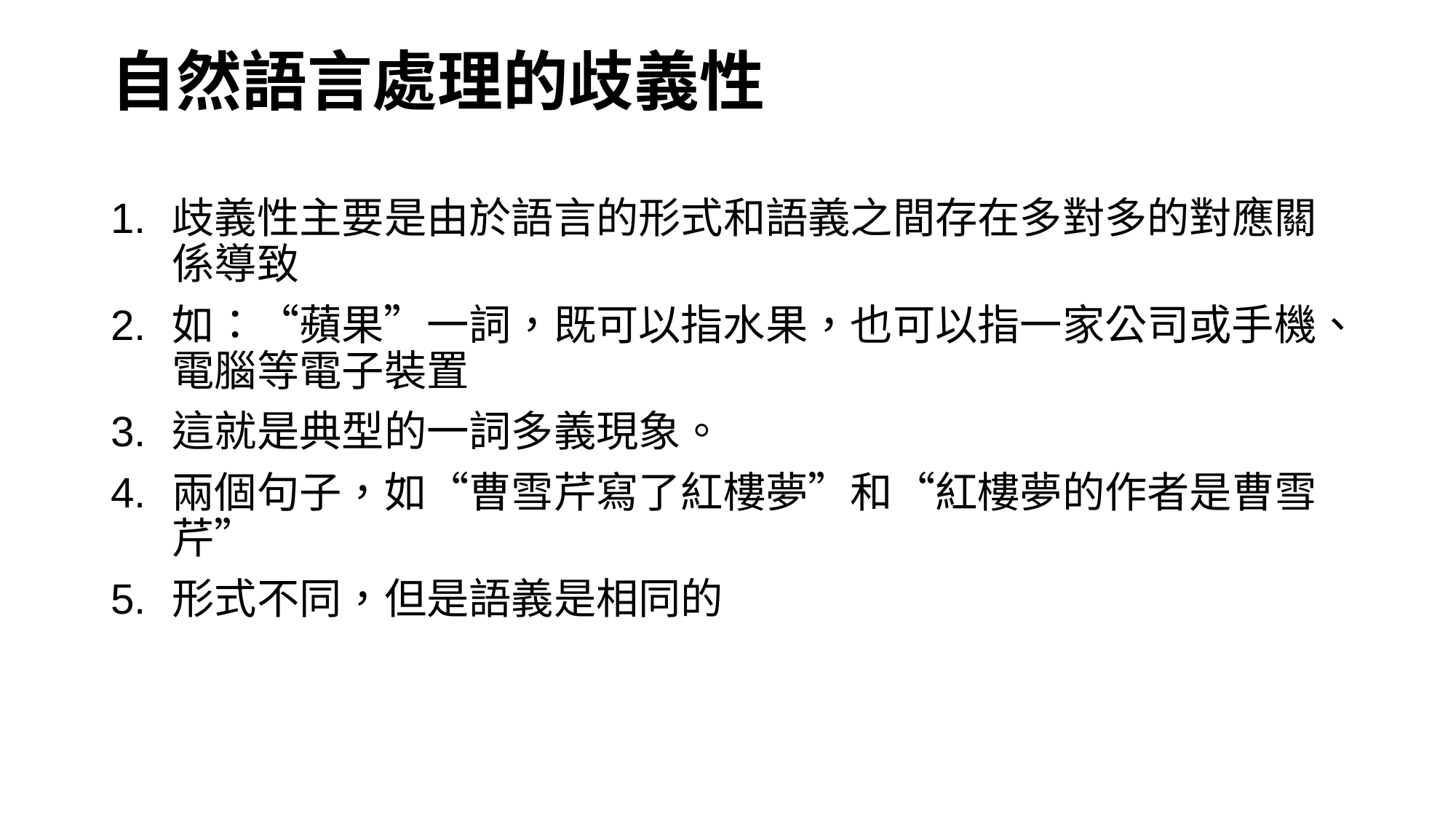

# 自然語言處理的歧義性
歧義性主要是由於語言的形式和語義之間存在多對多的對應關係導致
如：“蘋果”一詞，既可以指水果，也可以指一家公司或手機、電腦等電子裝置
這就是典型的一詞多義現象。
兩個句子，如“曹雪芹寫了紅樓夢”和“紅樓夢的作者是曹雪芹”
形式不同，但是語義是相同的